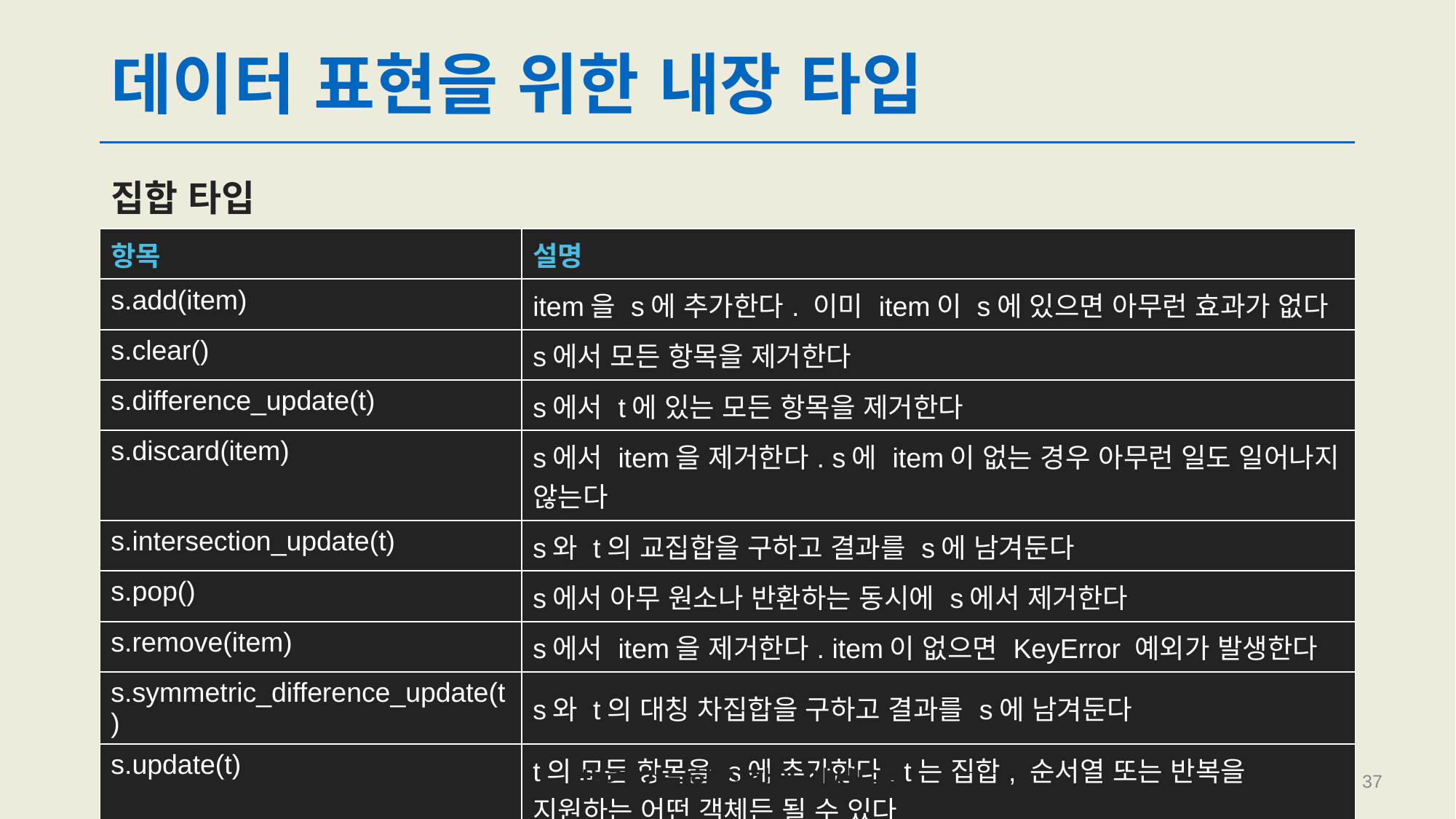

# 데이터 표현을 위한 내장 타입
집합 타입
| 항목 | 설명 |
| --- | --- |
| s.add(item) | item을 s에 추가한다. 이미 item이 s에 있으면 아무런 효과가 없다 |
| s.clear() | s에서 모든 항목을 제거한다 |
| s.difference\_update(t) | s에서 t에 있는 모든 항목을 제거한다 |
| s.discard(item) | s에서 item을 제거한다. s에 item이 없는 경우 아무런 일도 일어나지 않는다 |
| s.intersection\_update(t) | s와 t의 교집합을 구하고 결과를 s에 남겨둔다 |
| s.pop() | s에서 아무 원소나 반환하는 동시에 s에서 제거한다 |
| s.remove(item) | s에서 item을 제거한다. item이 없으면 KeyError 예외가 발생한다 |
| s.symmetric\_difference\_update(t) | s와 t의 대칭 차집합을 구하고 결과를 s에 남겨둔다 |
| s.update(t) | t의 모든 항목을 s에 추가한다. t는 집합, 순서열 또는 반복을 지원하는 어떤 객체든 될 수 있다 |
변경 가능한 집합의 메서드들
37